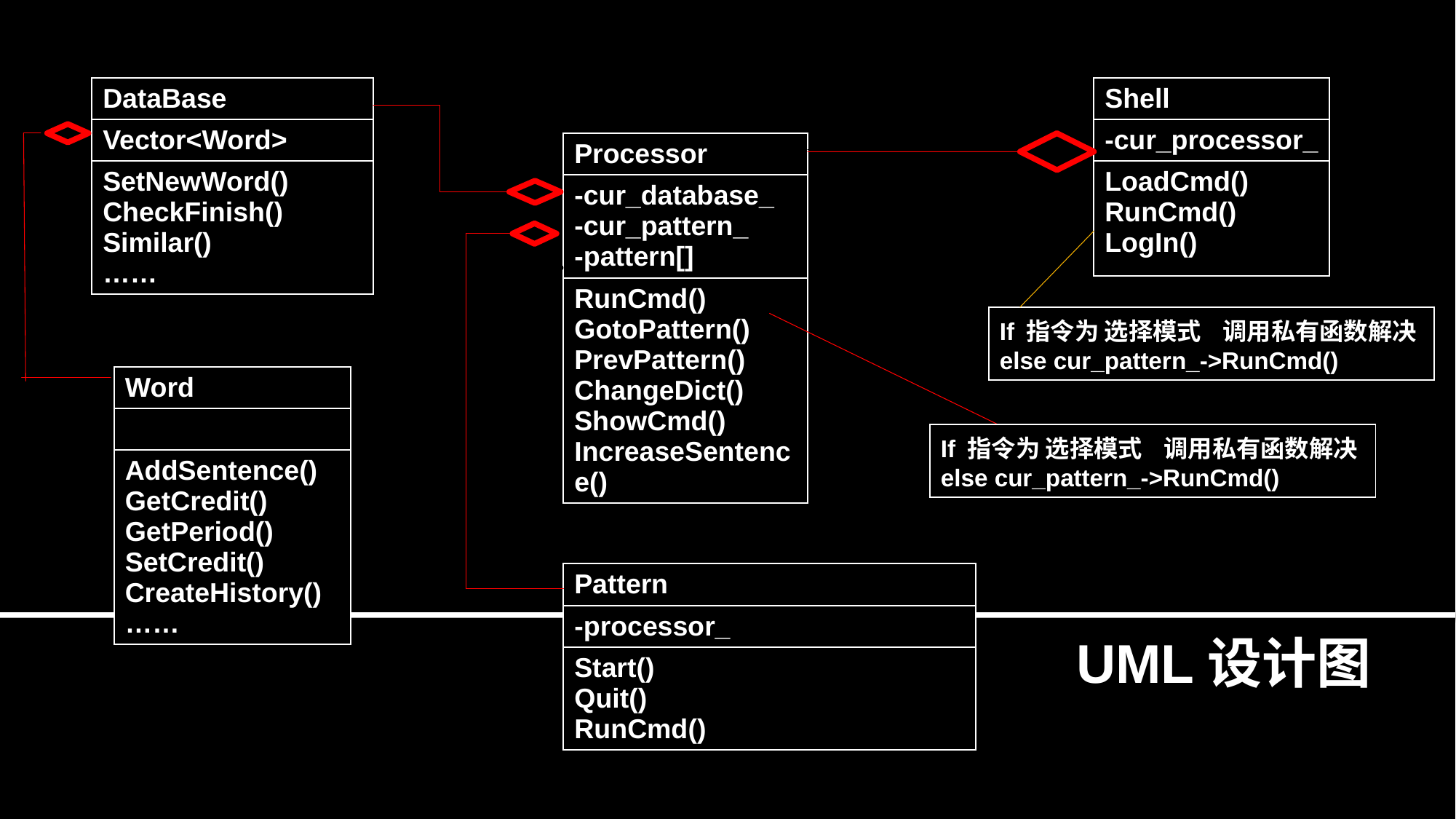

| DataBase |
| --- |
| Vector<Word> |
| SetNewWord() CheckFinish() Similar() …… |
| Shell |
| --- |
| -cur\_processor\_ |
| LoadCmd() RunCmd() LogIn() |

| Processor |
| --- |
| -cur\_database\_ -cur\_pattern\_ -pattern[] |
| RunCmd() GotoPattern() PrevPattern() ChangeDict() ShowCmd() IncreaseSentence() |

| If 指令为 选择模式 调用私有函数解决 else cur\_pattern\_->RunCmd() |
| --- |
| Word |
| --- |
|  |
| AddSentence() GetCredit() GetPeriod() SetCredit() CreateHistory() …… |
| If 指令为 选择模式 调用私有函数解决 else cur\_pattern\_->RunCmd() |
| --- |
| Pattern |
| --- |
| -processor\_ |
| Start() Quit() RunCmd() |
UML设计图